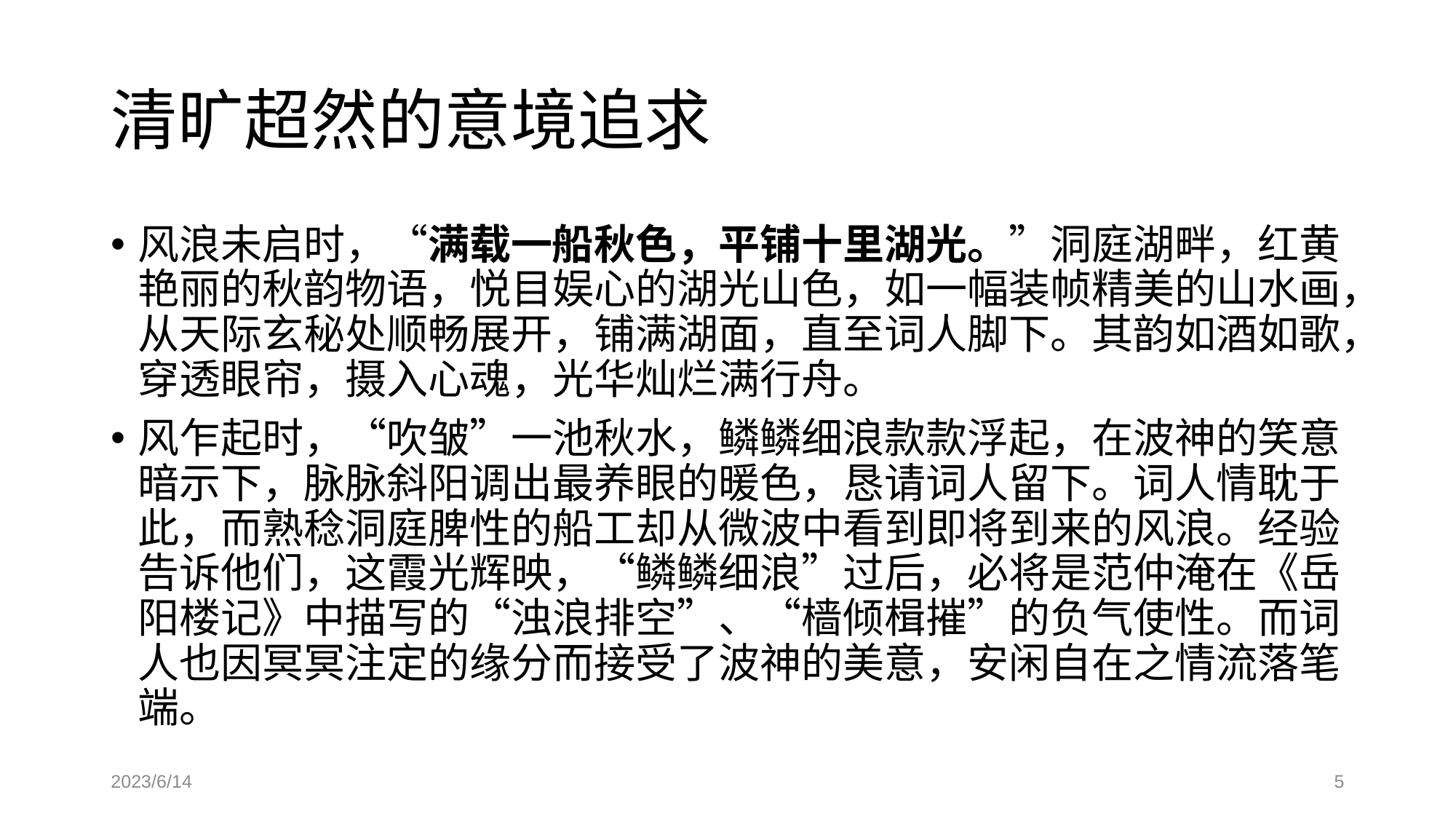

# 清旷超然的意境追求
风浪未启时，“满载一船秋色，平铺十里湖光。”洞庭湖畔，红黄艳丽的秋韵物语，悦目娱心的湖光山色，如一幅装帧精美的山水画，从天际玄秘处顺畅展开，铺满湖面，直至词人脚下。其韵如酒如歌，穿透眼帘，摄入心魂，光华灿烂满行舟。
风乍起时，“吹皱”一池秋水，鳞鳞细浪款款浮起，在波神的笑意暗示下，脉脉斜阳调出最养眼的暖色，恳请词人留下。词人情耽于此，而熟稔洞庭脾性的船工却从微波中看到即将到来的风浪。经验告诉他们，这霞光辉映，“鳞鳞细浪”过后，必将是范仲淹在《岳阳楼记》中描写的“浊浪排空”、“樯倾楫摧”的负气使性。而词人也因冥冥注定的缘分而接受了波神的美意，安闲自在之情流落笔端。
2023/6/14
5